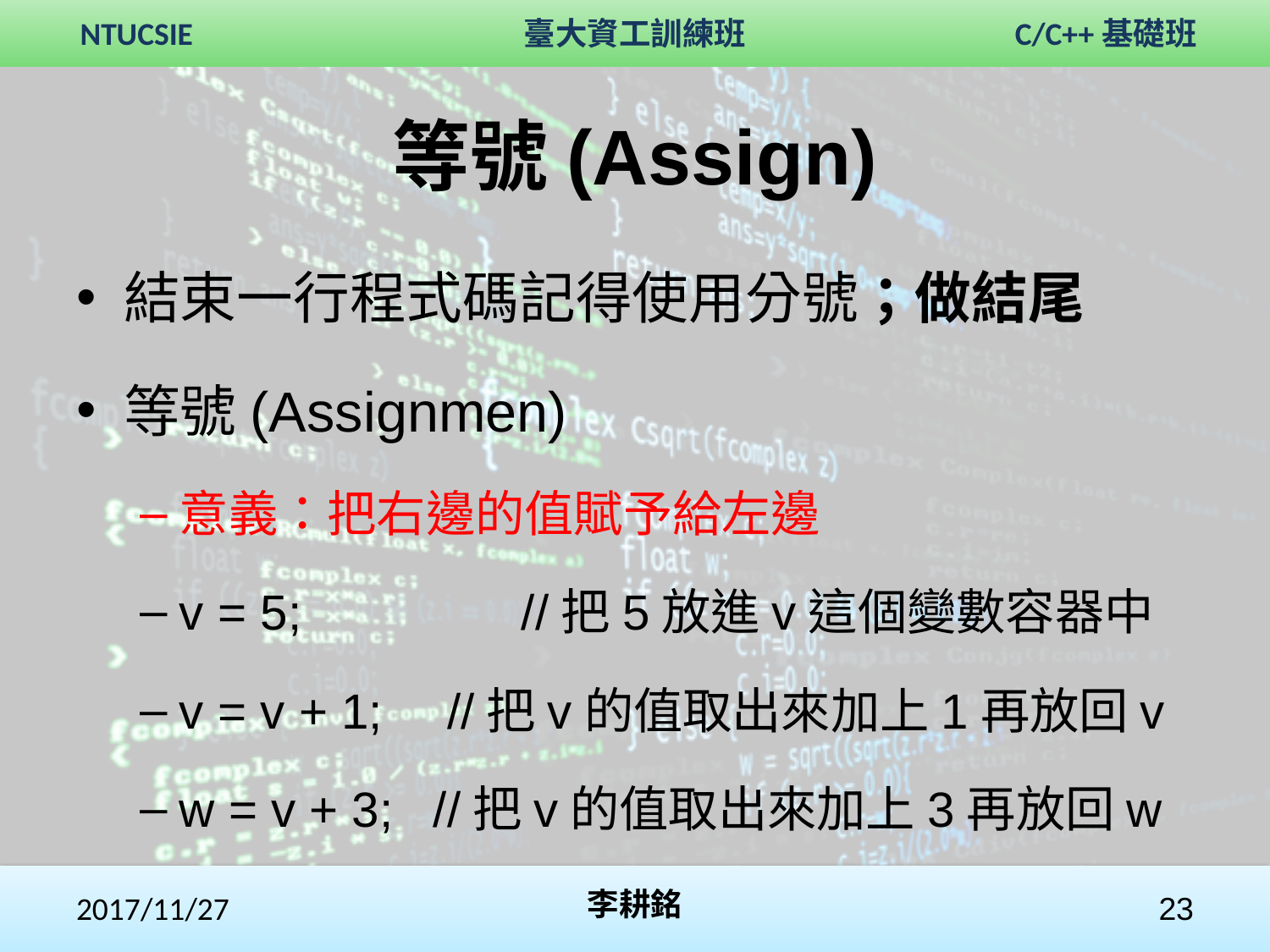

# 等號(Assign)
結束一行程式碼記得使用分號；做結尾
等號(Assignmen)
意義：把右邊的值賦予給左邊
v = 5;                //把5放進v這個變數容器中
v = v + 1; 	 //把v的值取出來加上1再放回v
w = v + 3; 	//把v的值取出來加上3再放回w
2017/11/27
李耕銘
23